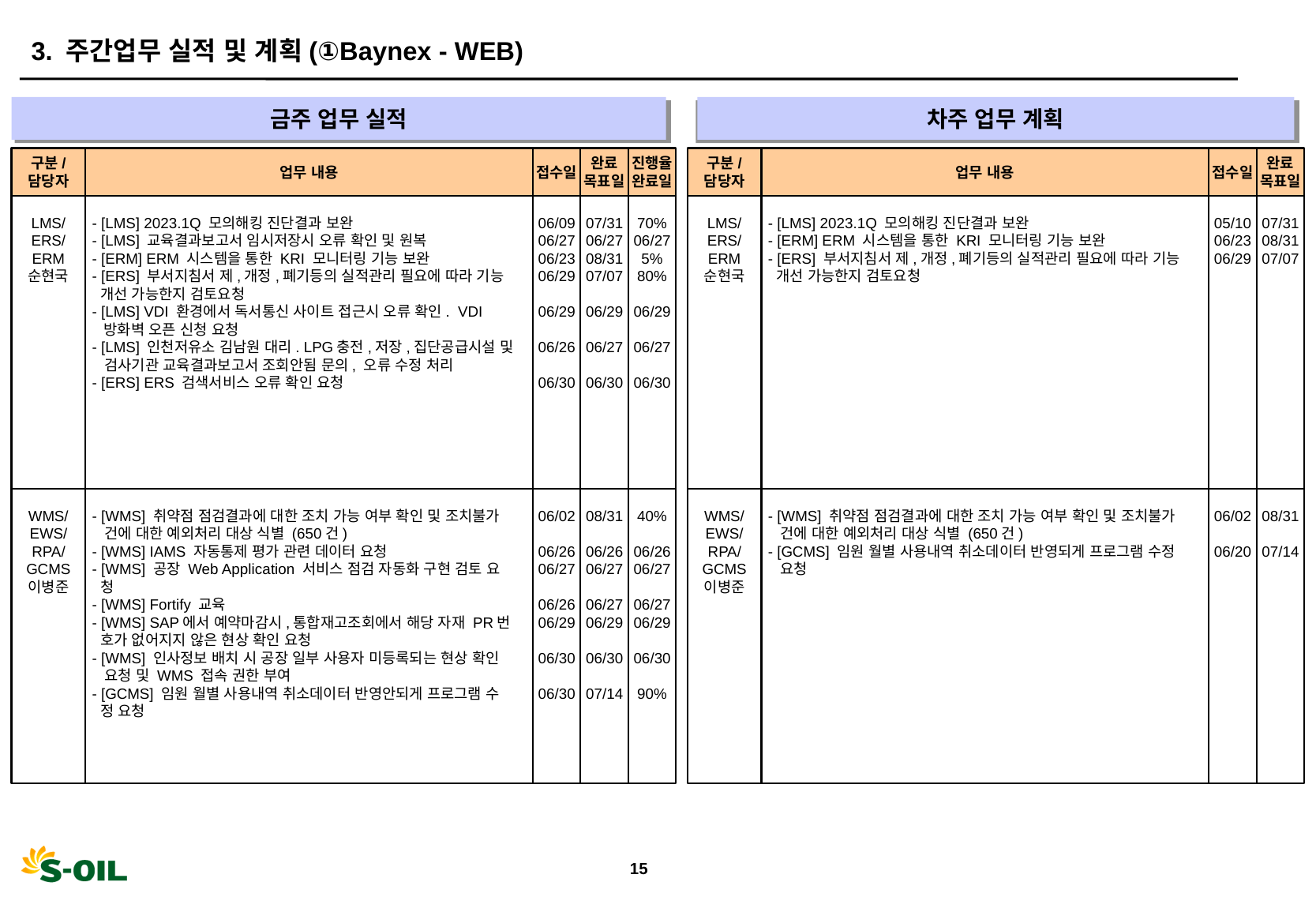

3. 주간업무 실적 및 계획(①Baynex - WEB)
금주 업무 실적
차주 업무 계획
" "
" "
구분/
담당자
업무 내용
접수일
완료
목표일
진행율
완료일
구분/
담당자
업무 내용
접수일
완료
목표일
LMS/
ERS/
ERM
순현국

- [LMS] 2023.1Q 모의해킹 진단결과 보완
- [LMS] 교육결과보고서 임시저장시 오류 확인 및 원복
- [ERM] ERM 시스템을 통한 KRI 모니터링 기능 보완
- [ERS] 부서지침서 제,개정,폐기등의 실적관리 필요에 따라 기능
  개선 가능한지 검토요청
- [LMS] VDI 환경에서 독서통신 사이트 접근시 오류 확인.  VDI
  방화벽 오픈 신청 요청
- [LMS] 인천저유소 김남원 대리. LPG충전,저장,집단공급시설 및
   검사기관 교육결과보고서 조회안됨 문의, 오류 수정 처리
- [ERS] ERS 검색서비스 오류 확인 요청
06/09
06/27
06/23
06/29
06/29
06/26
06/30
07/31
06/27
08/31
07/07
06/29
06/27
06/30
70%
06/27
5%
80%
06/29
06/27
06/30
LMS/
ERS/
ERM
순현국

- [LMS] 2023.1Q 모의해킹 진단결과 보완
- [ERM] ERM 시스템을 통한 KRI 모니터링 기능 보완
- [ERS] 부서지침서 제,개정,폐기등의 실적관리 필요에 따라 기능
  개선 가능한지 검토요청
05/10
06/23
06/29
07/31
08/31
07/07
WMS/
EWS/
RPA/
GCMS
이병준

- [WMS] 취약점 점검결과에 대한 조치 가능 여부 확인 및 조치불가
   건에 대한 예외처리 대상 식별 (650건)
- [WMS] IAMS 자동통제 평가 관련 데이터 요청
- [WMS] 공장 Web Application 서비스 점검 자동화 구현 검토 요
  청
- [WMS] Fortify 교육
- [WMS] SAP에서 예약마감시,통합재고조회에서 해당 자재 PR번
  호가 없어지지 않은 현상 확인 요청
- [WMS] 인사정보 배치 시 공장 일부 사용자 미등록되는 현상 확인
   요청 및 WMS 접속 권한 부여
- [GCMS] 임원 월별 사용내역 취소데이터 반영안되게 프로그램 수
  정 요청
06/02
06/26
06/27
06/26
06/29
06/30
06/30
08/31
06/26
06/27
06/27
06/29
06/30
07/14
40%
06/26
06/27
06/27
06/29
06/30
90%
WMS/
EWS/
RPA/
GCMS
이병준

- [WMS] 취약점 점검결과에 대한 조치 가능 여부 확인 및 조치불가
   건에 대한 예외처리 대상 식별 (650건)
- [GCMS] 임원 월별 사용내역 취소데이터 반영되게 프로그램 수정
   요청
06/02
06/20
08/31
07/14